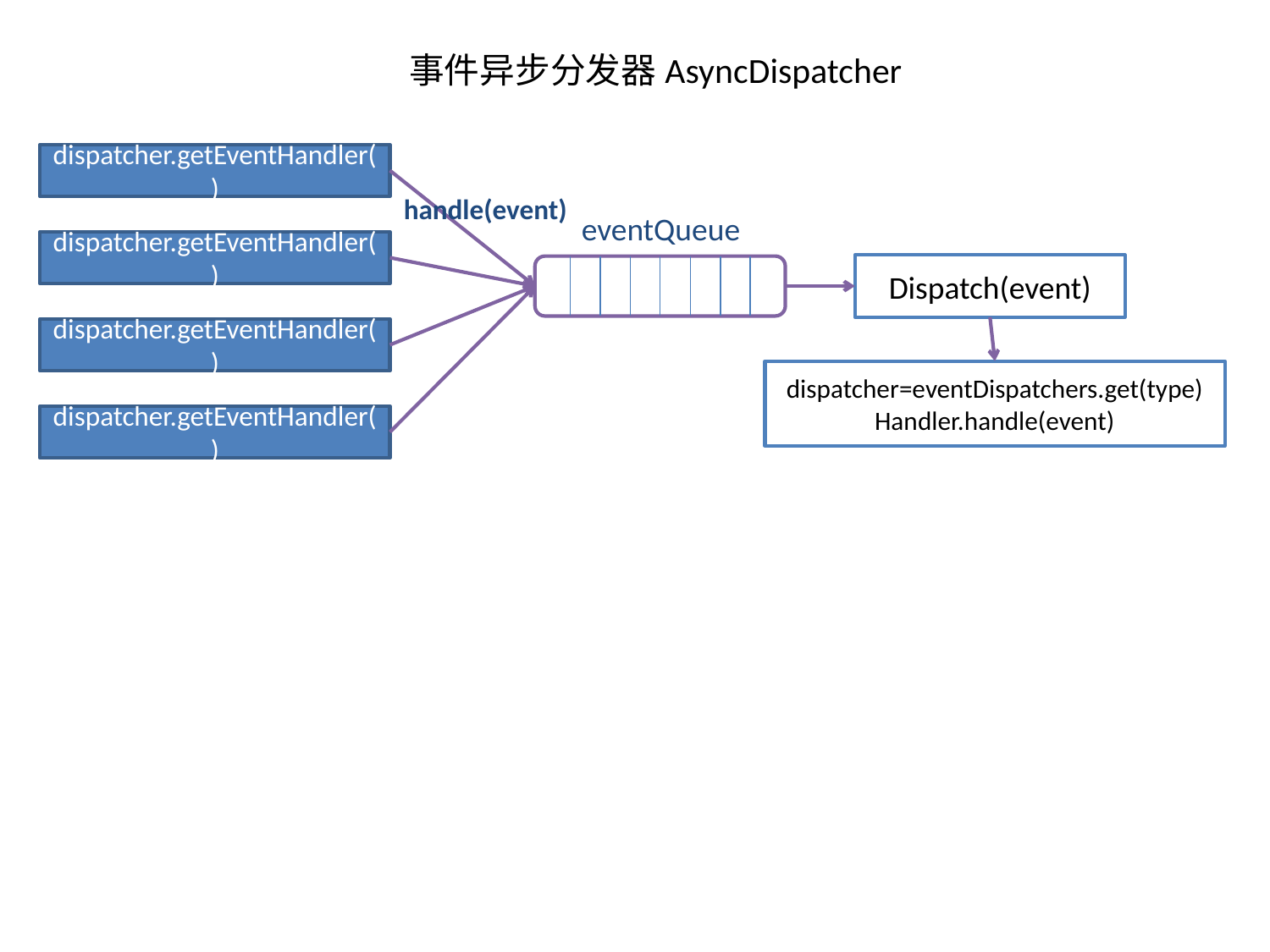

# 事件异步分发器AsyncDispatcher
dispatcher.getEventHandler()
handle(event)
eventQueue

dispatcher.getEventHandler()
Dispatch(event)
dispatcher.getEventHandler()
dispatcher=eventDispatchers.get(type)
Handler.handle(event)
dispatcher.getEventHandler()